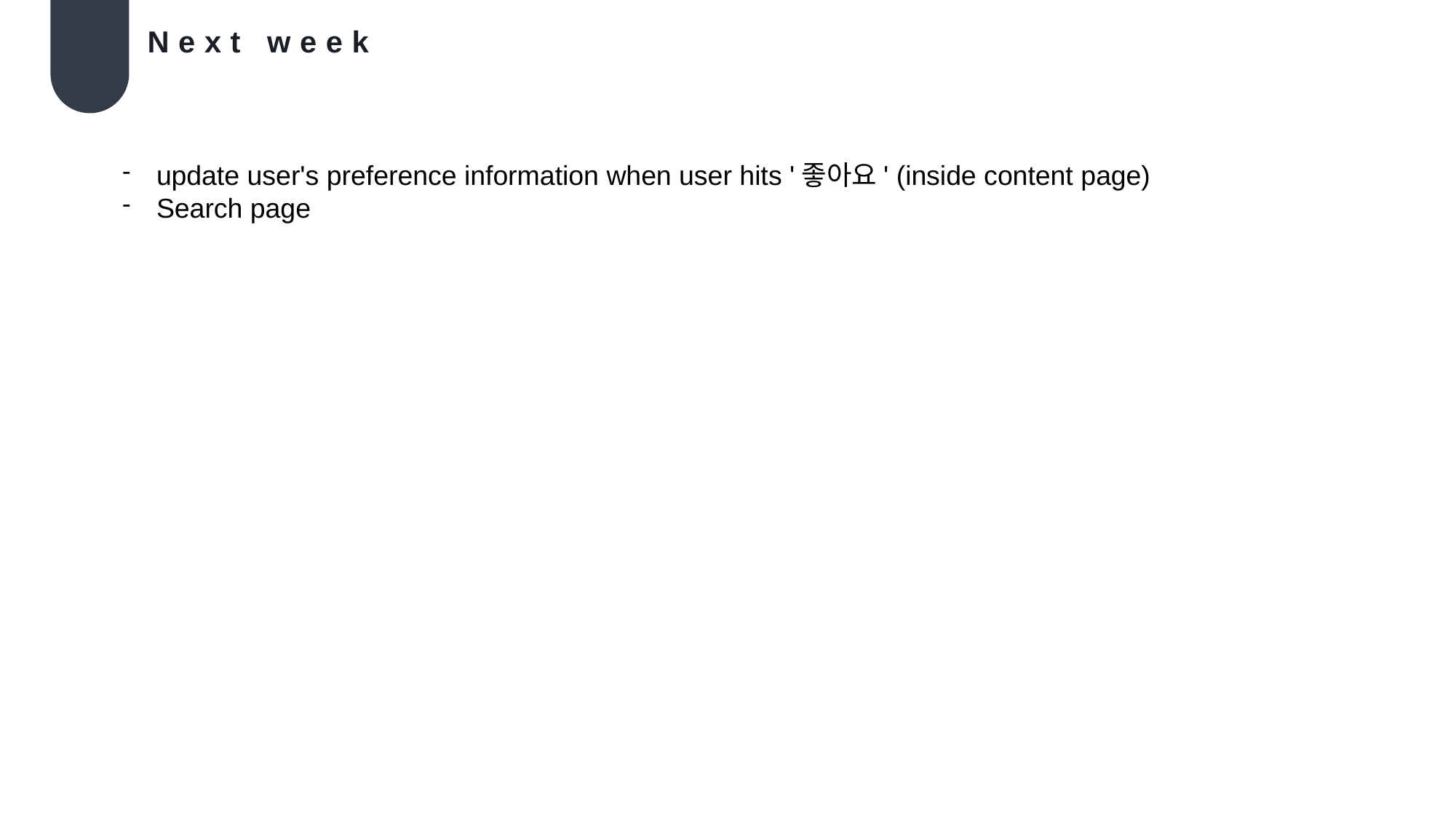

Next week

update user's preference information when user hits '좋아요' (inside content page)
Search page